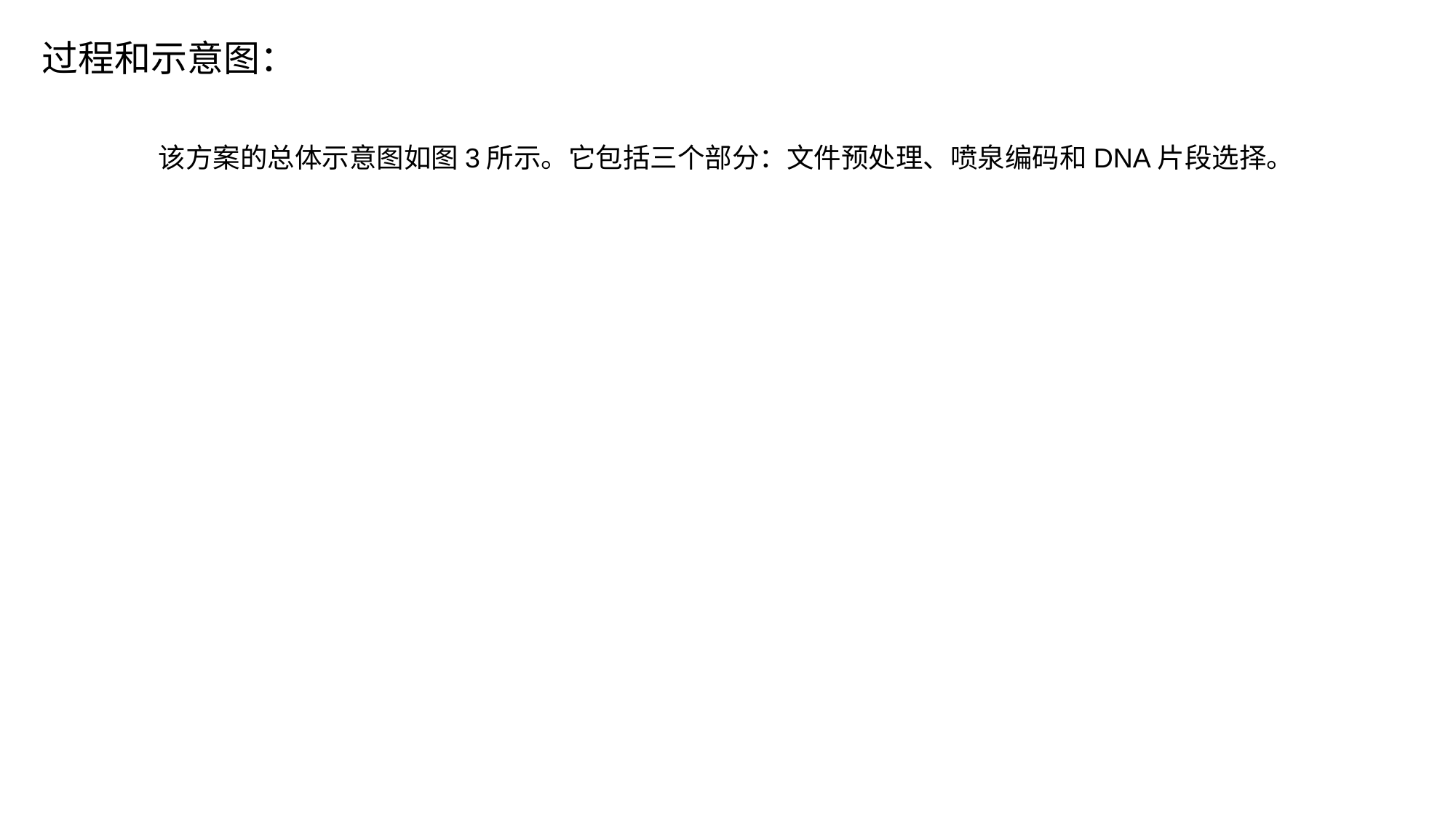

过程和示意图：
该方案的总体示意图如图3所示。它包括三个部分：文件预处理、喷泉编码和DNA片段选择。